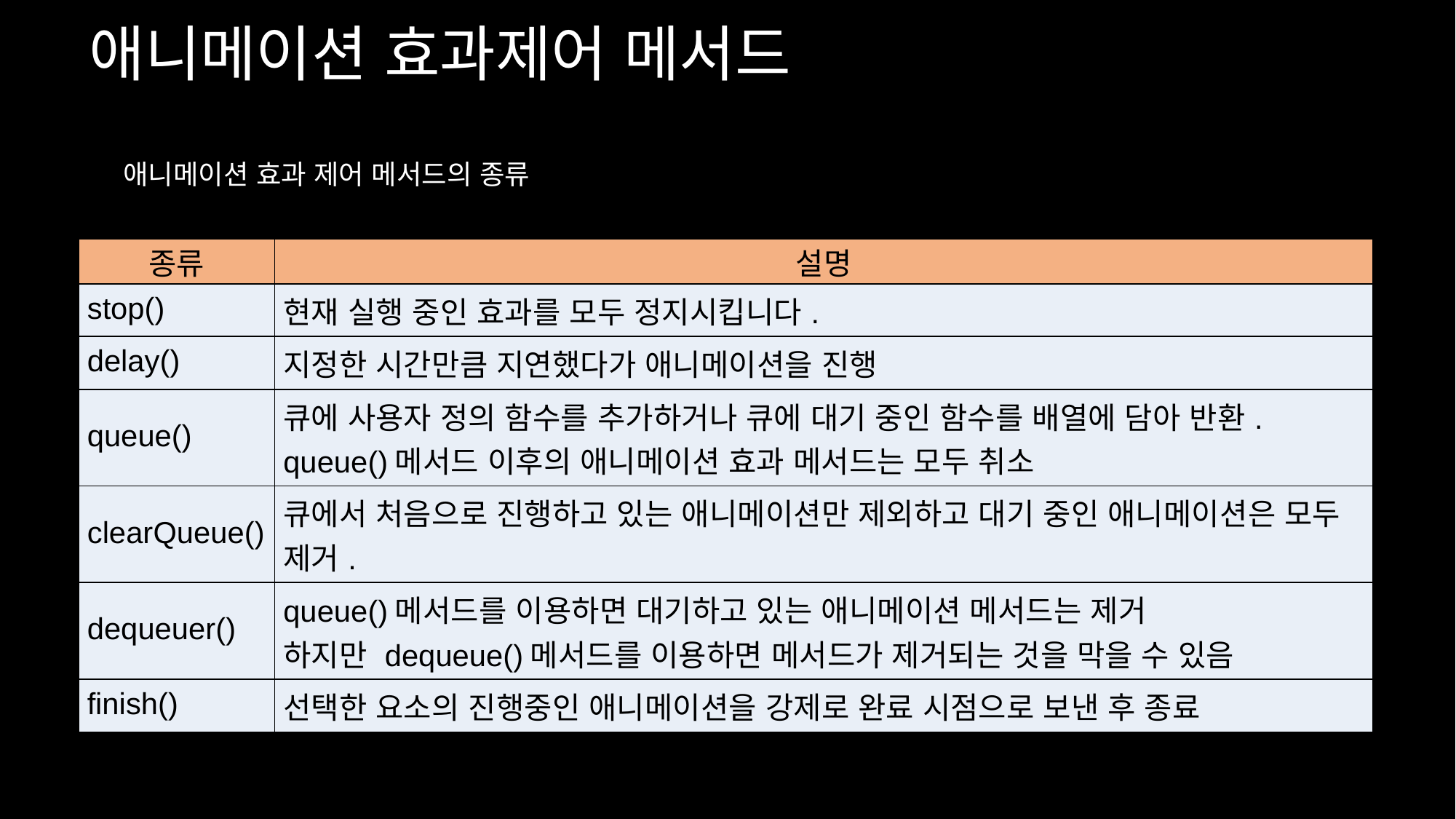

애니메이션 효과제어 메서드
애니메이션 효과 제어 메서드의 종류
| 종류 | 설명 |
| --- | --- |
| stop() | 현재 실행 중인 효과를 모두 정지시킵니다. |
| delay() | 지정한 시간만큼 지연했다가 애니메이션을 진행 |
| queue() | 큐에 사용자 정의 함수를 추가하거나 큐에 대기 중인 함수를 배열에 담아 반환. queue()메서드 이후의 애니메이션 효과 메서드는 모두 취소 |
| clearQueue() | 큐에서 처음으로 진행하고 있는 애니메이션만 제외하고 대기 중인 애니메이션은 모두 제거. |
| dequeuer() | queue()메서드를 이용하면 대기하고 있는 애니메이션 메서드는 제거 하지만 dequeue()메서드를 이용하면 메서드가 제거되는 것을 막을 수 있음 |
| finish() | 선택한 요소의 진행중인 애니메이션을 강제로 완료 시점으로 보낸 후 종료 |